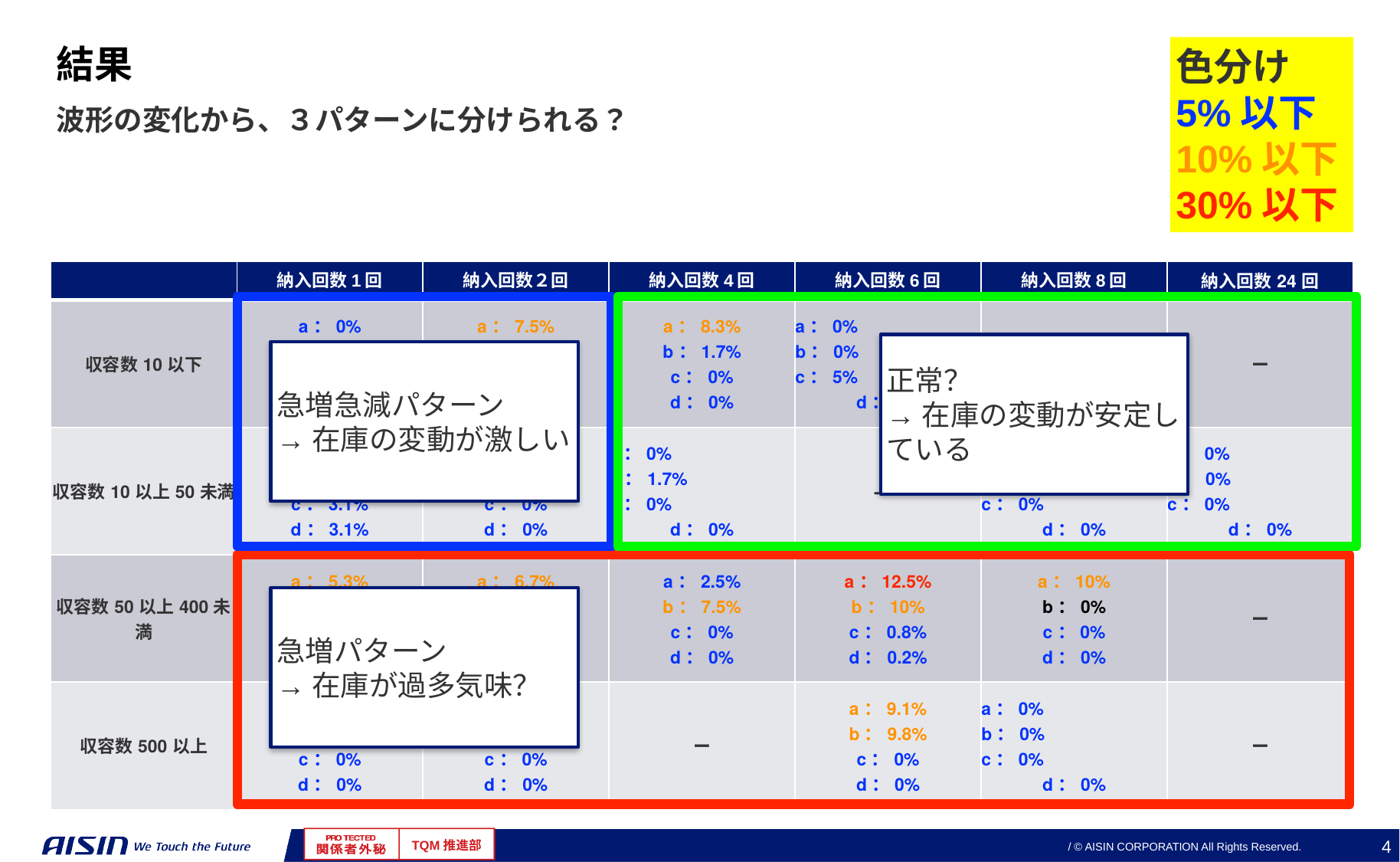

結果
色分け
5%以下
10%以下
30%以下
波形の変化から、３パターンに分けられる？
|  | 納入回数1回 | 納入回数２回 | 納入回数4回 | 納入回数6回 | 納入回数8回 | 納入回数24回 |
| --- | --- | --- | --- | --- | --- | --- |
| 収容数10以下 | a：0% b：0% c：7.5% d：7.5% | a：7.5% b：5% c：7.5% d：6.3% | a：8.3% b：1.7% c：0% d：0% | a：0% b：0% c：5% d：0% | ー | ー |
| 収容数10以上50未満 | a：5.1% b：5.9% c：3.1% d：3.1% | a：7.5% b：0% c：0% d：0% | a：0% b：1.7% c：0% d：0% | -ー | a：0% b：0% c：0% d：0% | a：0% b：0% c：0% d：0% |
| 収容数50以上400未満 | a：5.3% b：25.8% c：0.5% d：0.6% | a：6.7% b：6.6% c：0% d：0% | a：2.5% b：7.5% c：0% d：0% | a：12.5% b：10% c：0.8% d：0.2% | a：10% b：0% c：0% d：0% | ー |
| 収容数500以上 | a：6.6% b：21.4% c：0% d：0% | a：10.4% b：11.3% c：0% d：0% | ー | a：9.1% b：9.8% c：0% d：0% | a：0% b：0% c：0% d：0% | ー |

正常？
→在庫の変動が安定している
急増急減パターン
→在庫の変動が激しい

急増パターン
→在庫が過多気味？
4